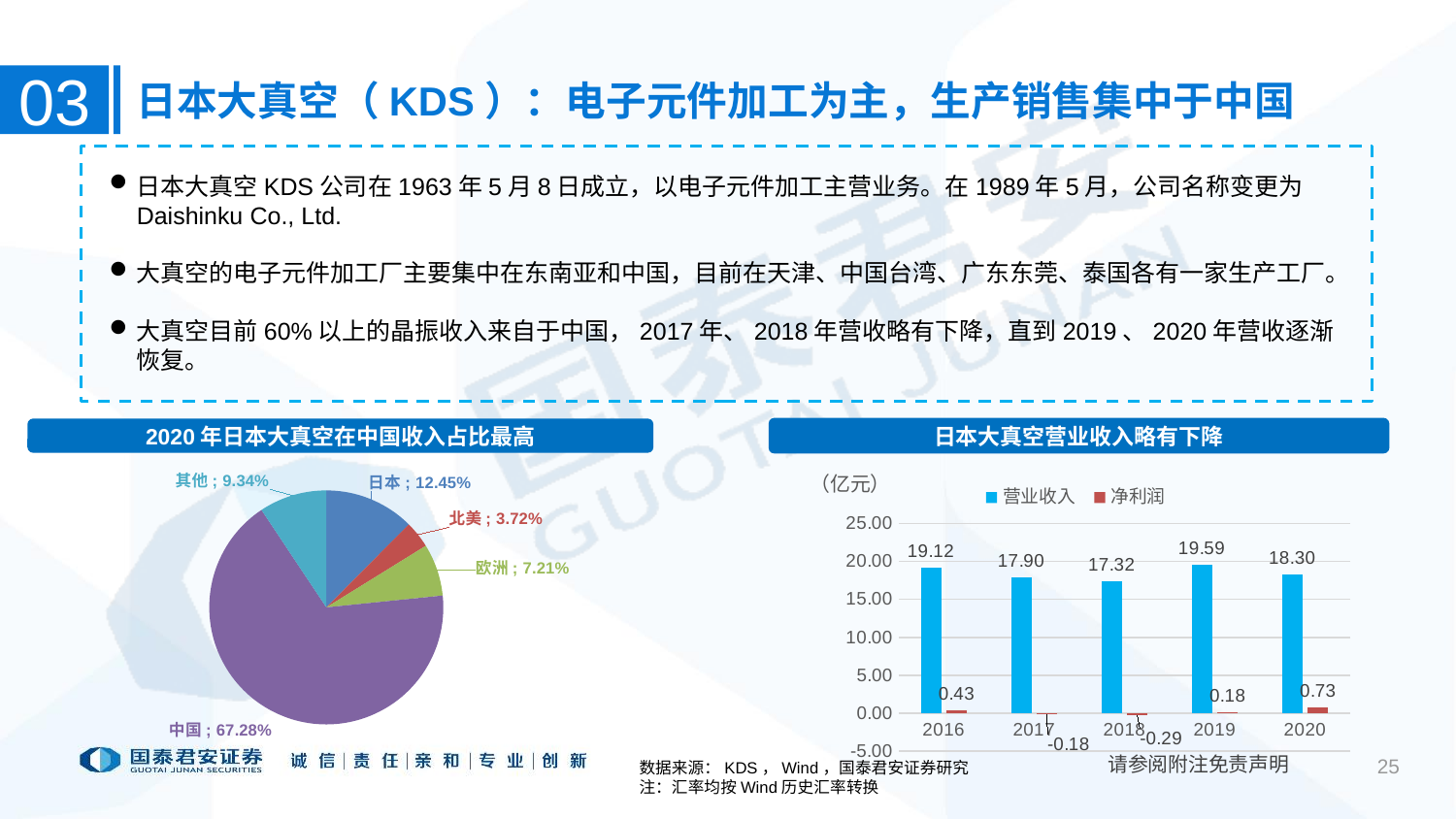

03

日本大真空（KDS）：电子元件加工为主，生产销售集中于中国

日本大真空KDS公司在1963年5月8日成立，以电子元件加工主营业务。在1989年5月，公司名称变更为Daishinku Co., Ltd.

大真空的电子元件加工厂主要集中在东南亚和中国，目前在天津、中国台湾、广东东莞、泰国各有一家生产工厂。

大真空目前60%以上的晶振收入来自于中国，2017年、2018年营收略有下降，直到2019、2020年营收逐渐恢复。

日本大真空营业收入略有下降
2020年日本大真空在中国收入占比最高

### Chart

| Category |  |
|---|---|
| 日本 | 0.12453062906980847 |
| 北美 | 0.03722086430748352 |
| 欧洲 | 0.0720805508534977 |
| 中国 | 0.6728036619195743 |
| 其他 | 0.09336417332911633 |
（亿元）

### Chart

| Category | 营业收入 | 净利润 |
|---|---|---|
| 2016 | 19.1224 | 0.43 |
| 2017 | 17.8963 | -0.18 |
| 2018 | 17.3212 | -0.29 |
| 2019 | 19.5858 | 0.18 |
| 2020 | 18.297299 | 0.73 |
数据来源：KDS，Wind，国泰君安证券研究
注：汇率均按Wind历史汇率转换